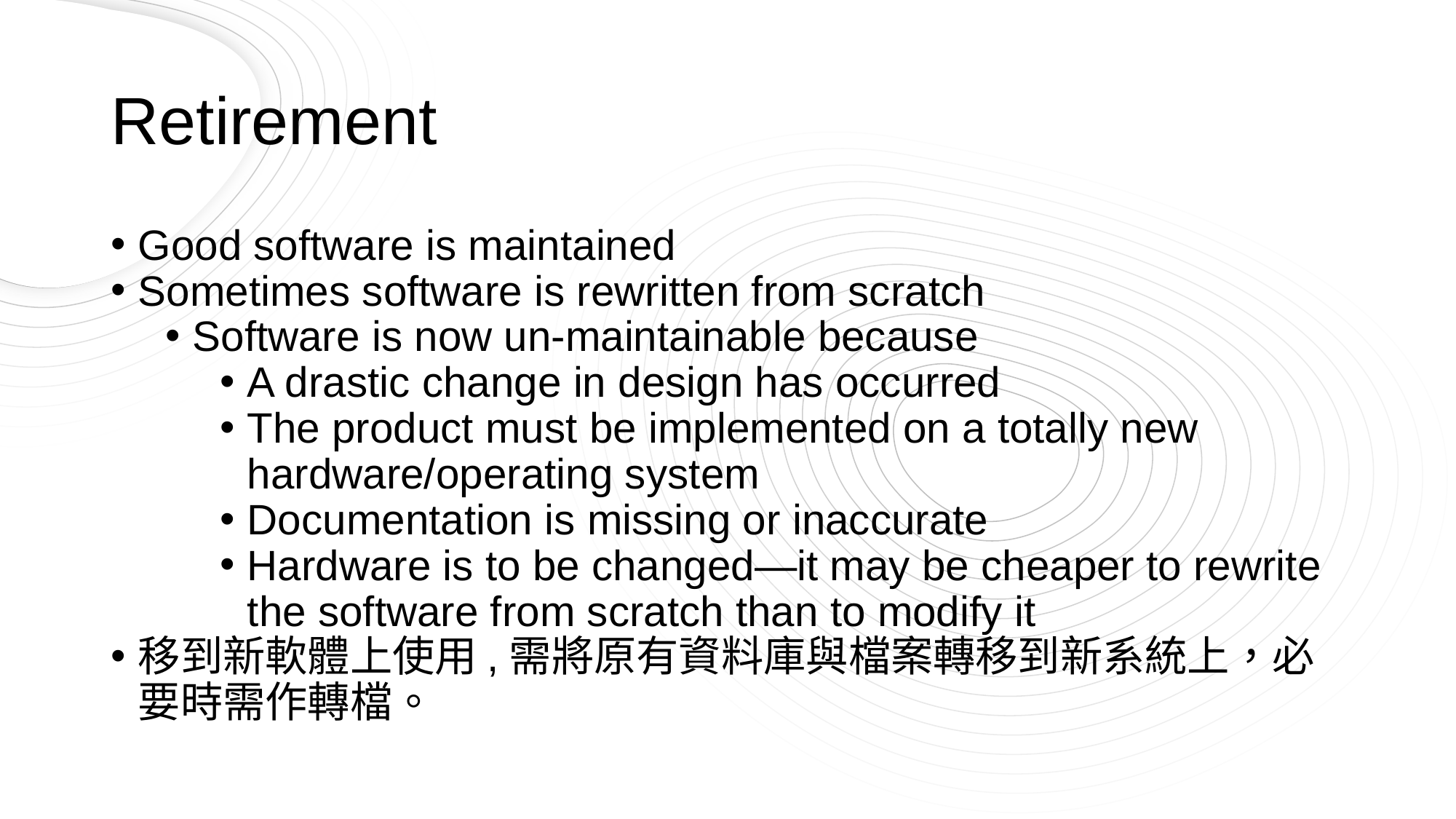

# Retirement
Good software is maintained
Sometimes software is rewritten from scratch
Software is now un-maintainable because
A drastic change in design has occurred
The product must be implemented on a totally new hardware/operating system
Documentation is missing or inaccurate
Hardware is to be changed—it may be cheaper to rewrite the software from scratch than to modify it
移到新軟體上使用,需將原有資料庫與檔案轉移到新系統上，必要時需作轉檔。